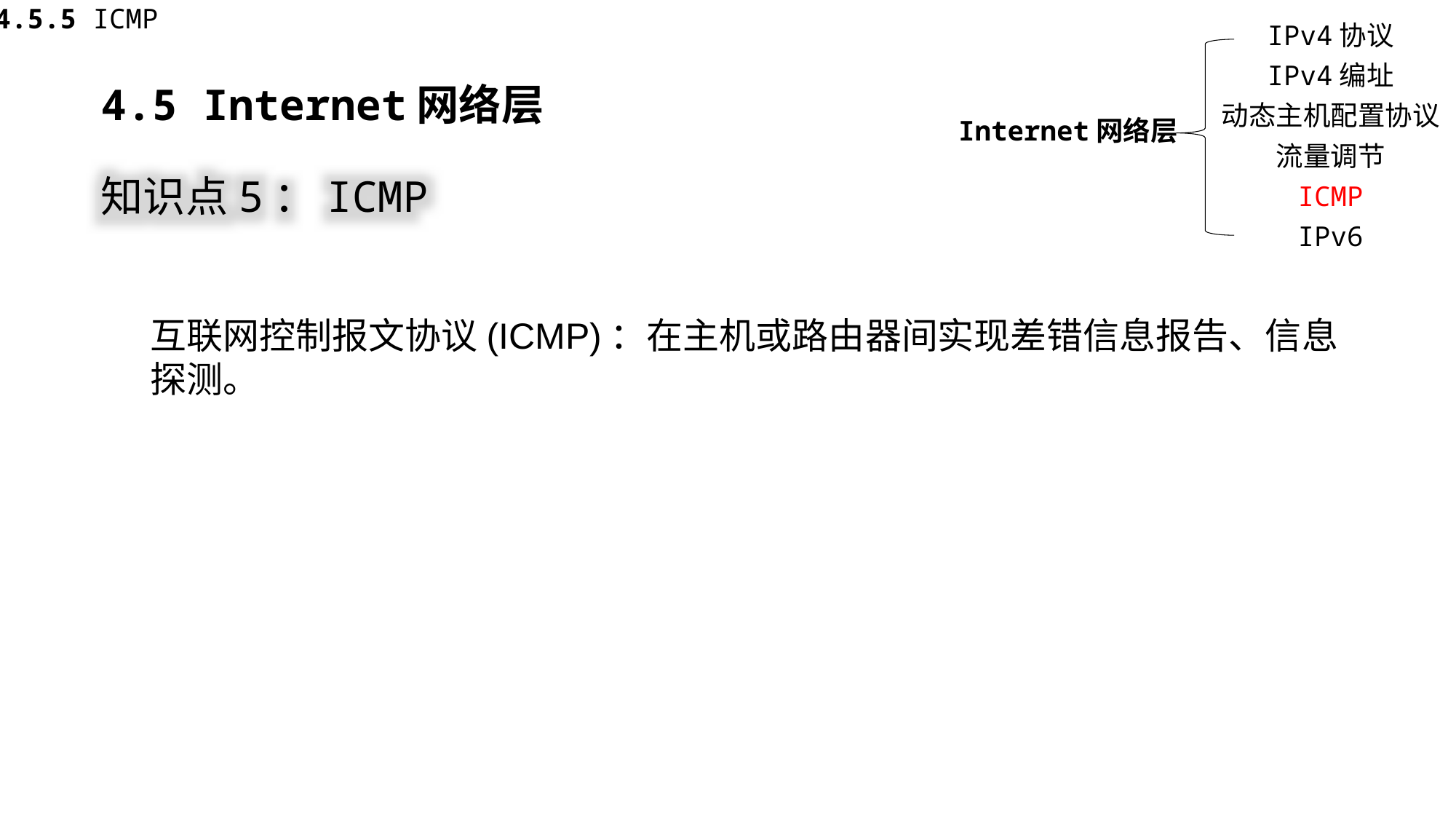

4.5.5 ICMP

IPv4协议

IPv4编址
动态主机配置协议
Internet网络层
流量调节
ICMP
IPv6
4.5 Internet网络层
知识点5：ICMP
互联网控制报文协议(ICMP)：在主机或路由器间实现差错信息报告、信息探测。